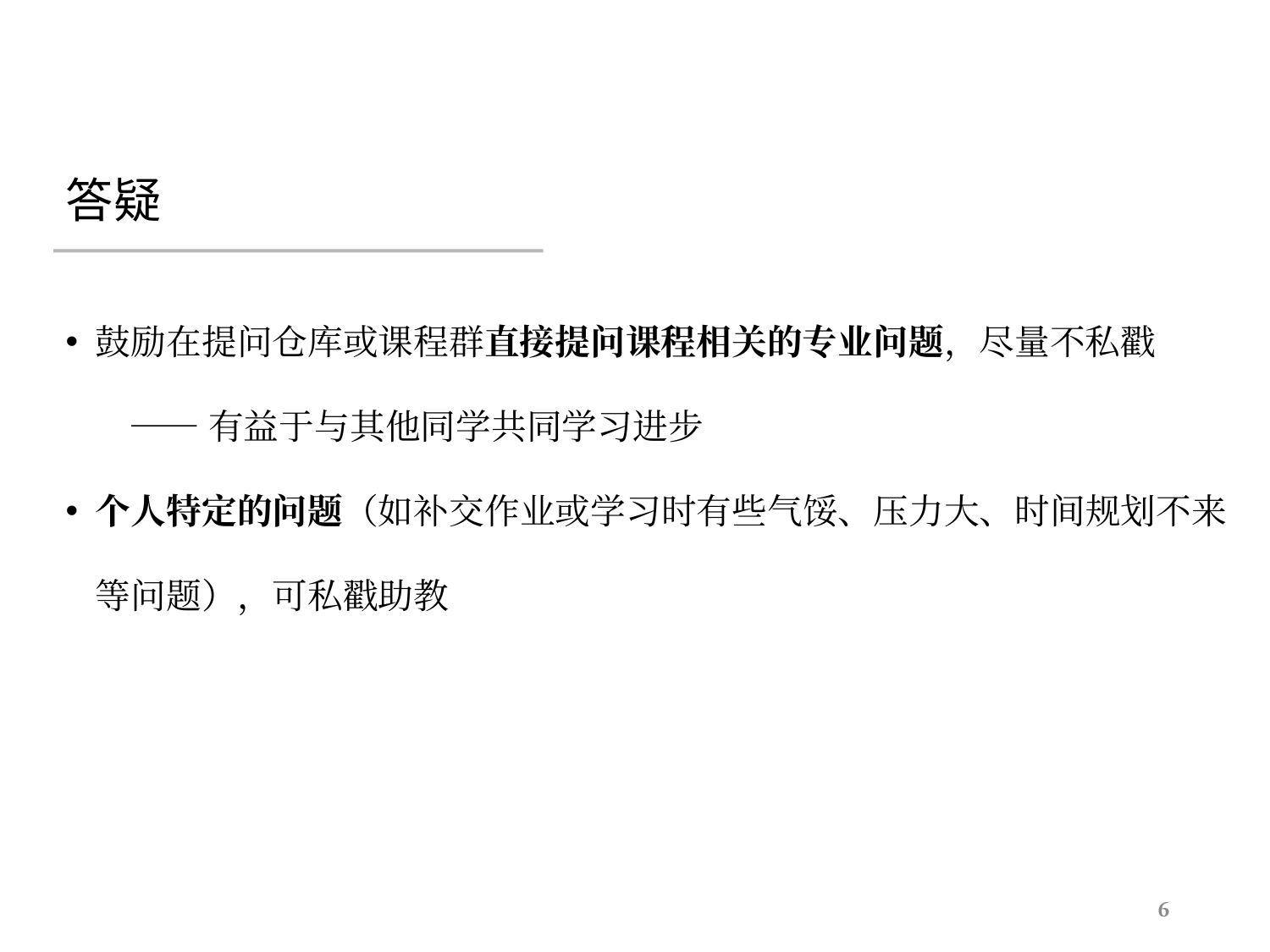

# 答疑
鼓励在提问仓库或课程群直接提问课程相关的专业问题，尽量不私戳
——有益于与其他同学共同学习进步
个人特定的问题（如补交作业或学习时有些气馁、压力大、时间规划不来等问题），可私戳助教
6